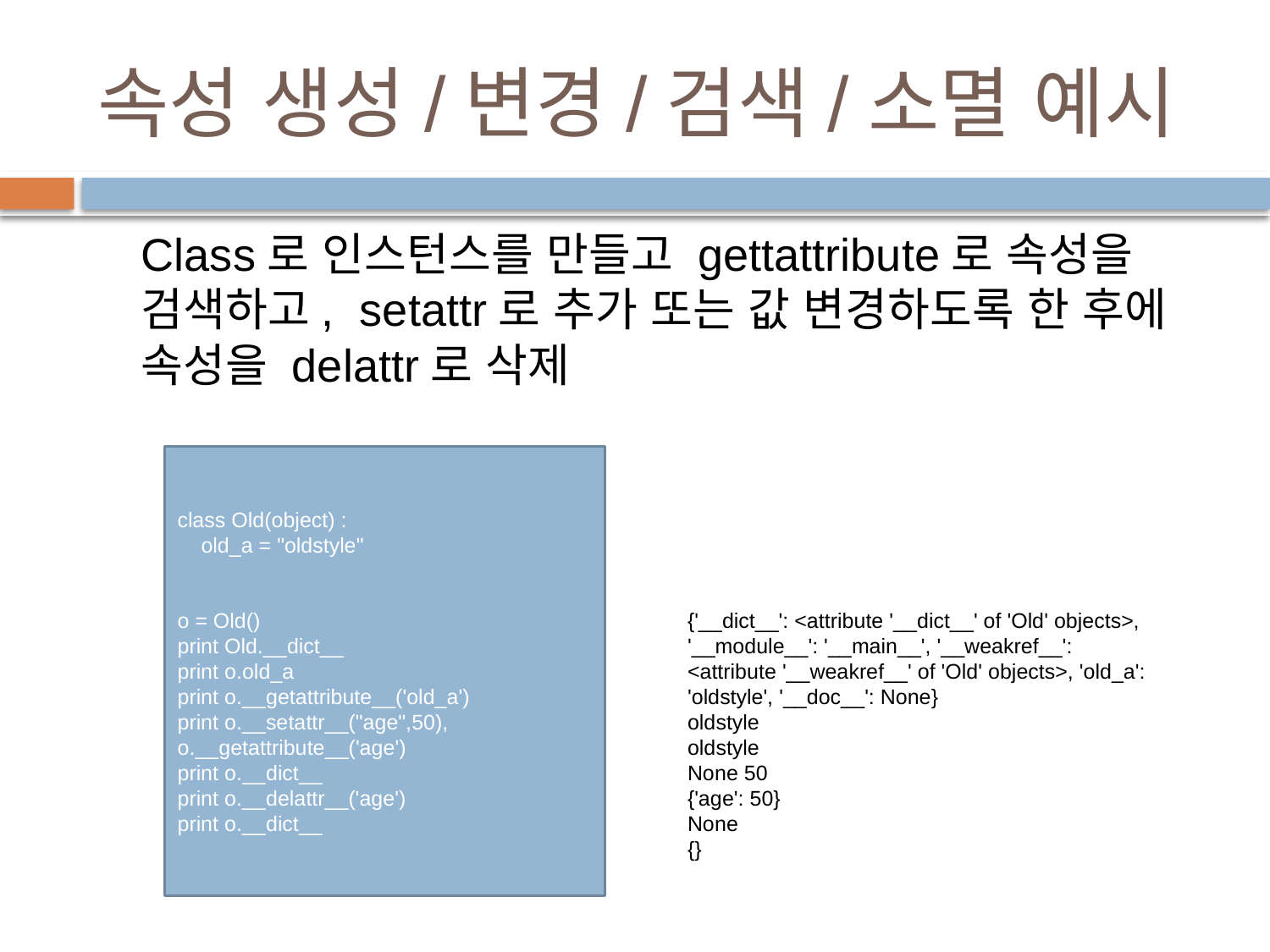

# 속성 생성/변경/검색/소멸 예시
Class로 인스턴스를 만들고 gettattribute로 속성을 검색하고,  setattr로 추가 또는 값 변경하도록 한 후에 속성을 delattr로 삭제

class Old(object) :
    old_a = "oldstyle"

o = Old()
print Old.__dict__
print o.old_a
print o.__getattribute__('old_a')
print o.__setattr__("age",50), o.__getattribute__('age')
print o.__dict__
print o.__delattr__('age')
print o.__dict__
{'__dict__': <attribute '__dict__' of 'Old' objects>, '__module__': '__main__', '__weakref__': <attribute '__weakref__' of 'Old' objects>, 'old_a': 'oldstyle', '__doc__': None}
oldstyle
oldstyle
None 50
{'age': 50}
None
{}